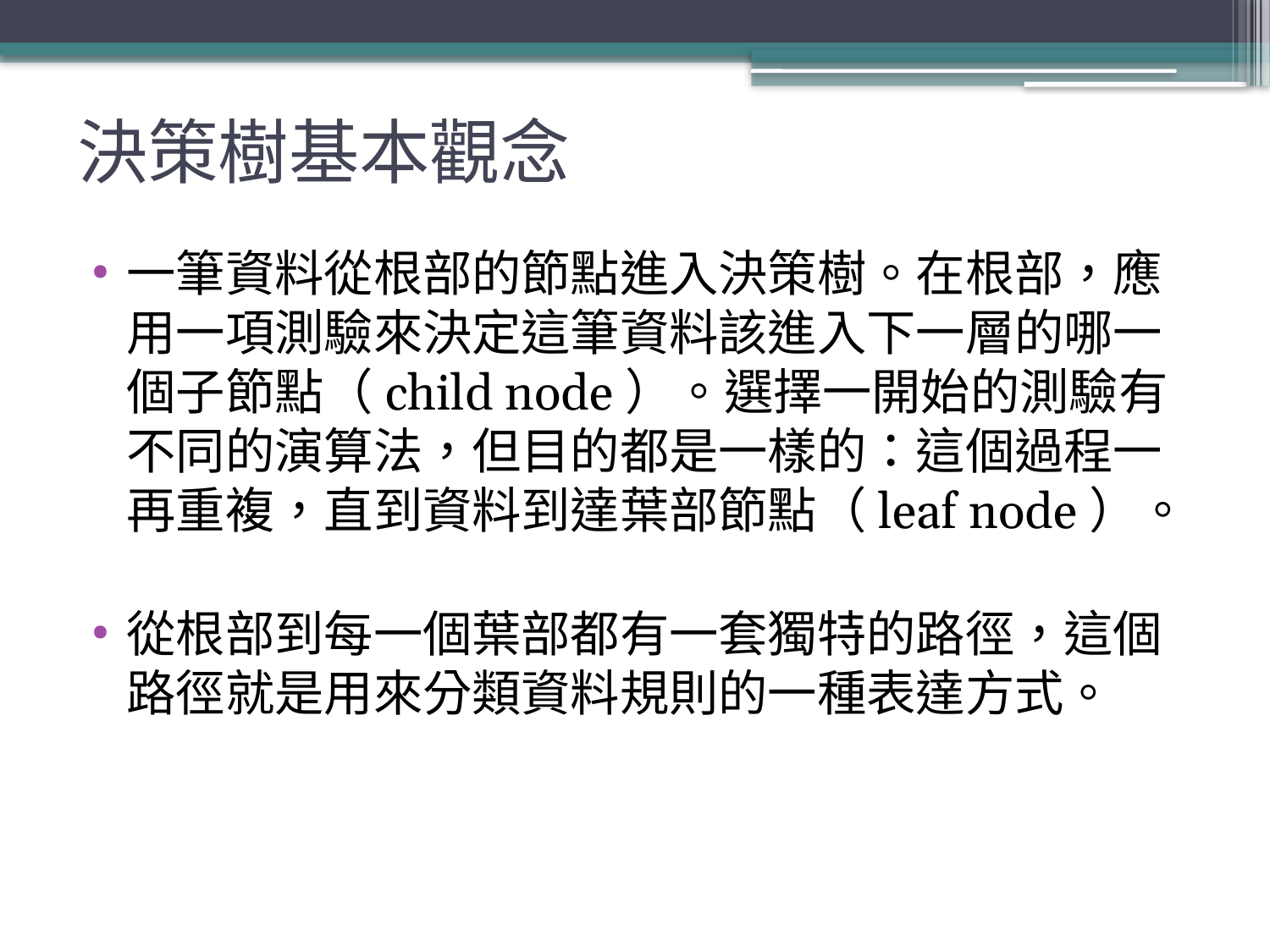

# 決策樹基本觀念
一筆資料從根部的節點進入決策樹。在根部，應用一項測驗來決定這筆資料該進入下一層的哪一個子節點（child node）。選擇一開始的測驗有不同的演算法，但目的都是一樣的：這個過程一再重複，直到資料到達葉部節點（leaf node）。
從根部到每一個葉部都有一套獨特的路徑，這個路徑就是用來分類資料規則的一種表達方式。